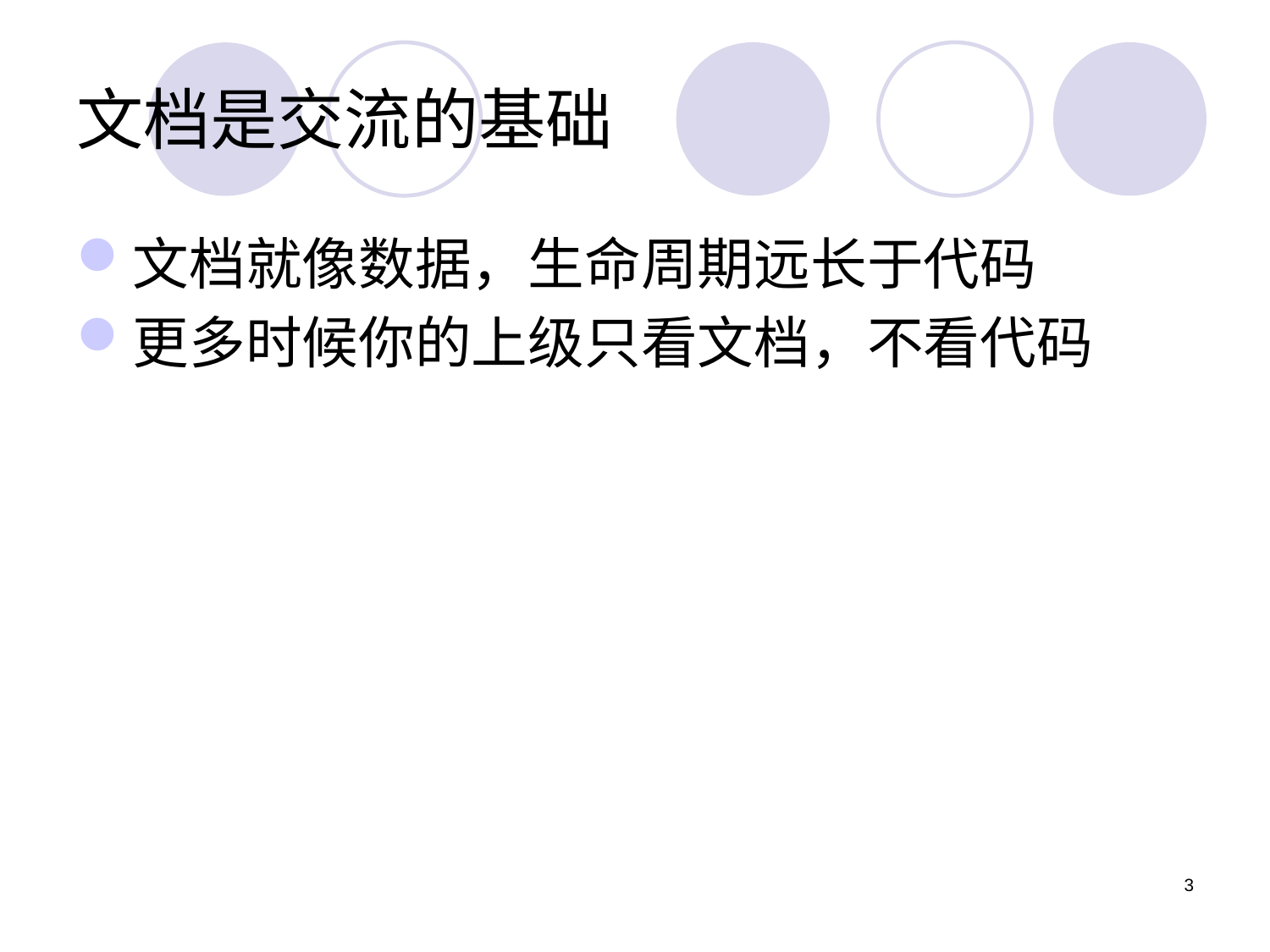

# 文档是交流的基础
文档就像数据，生命周期远长于代码
更多时候你的上级只看文档，不看代码
3